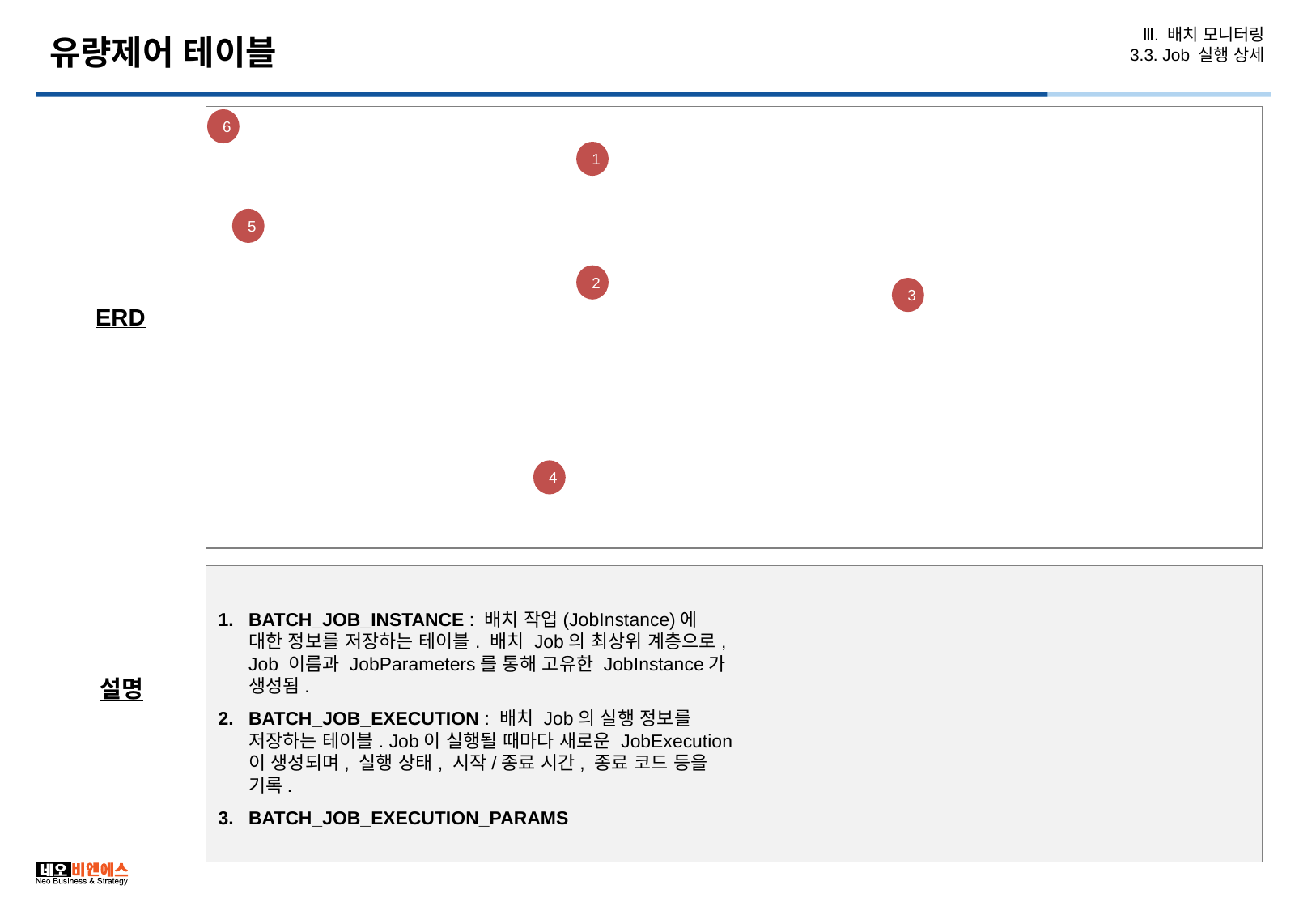

# 유량제어 테이블
Ⅲ. 배치 모니터링
3.3. Job 실행 상세

6
1
5
ERD
2
3
4
BATCH_JOB_INSTANCE : 배치 작업(JobInstance)에 대한 정보를 저장하는 테이블. 배치 Job의 최상위 계층으로, Job 이름과 JobParameters를 통해 고유한 JobInstance가 생성됨.
BATCH_JOB_EXECUTION : 배치 Job의 실행 정보를 저장하는 테이블. Job이 실행될 때마다 새로운 JobExecution이 생성되며, 실행 상태, 시작/종료 시간, 종료 코드 등을 기록.
BATCH_JOB_EXECUTION_PARAMS
설명